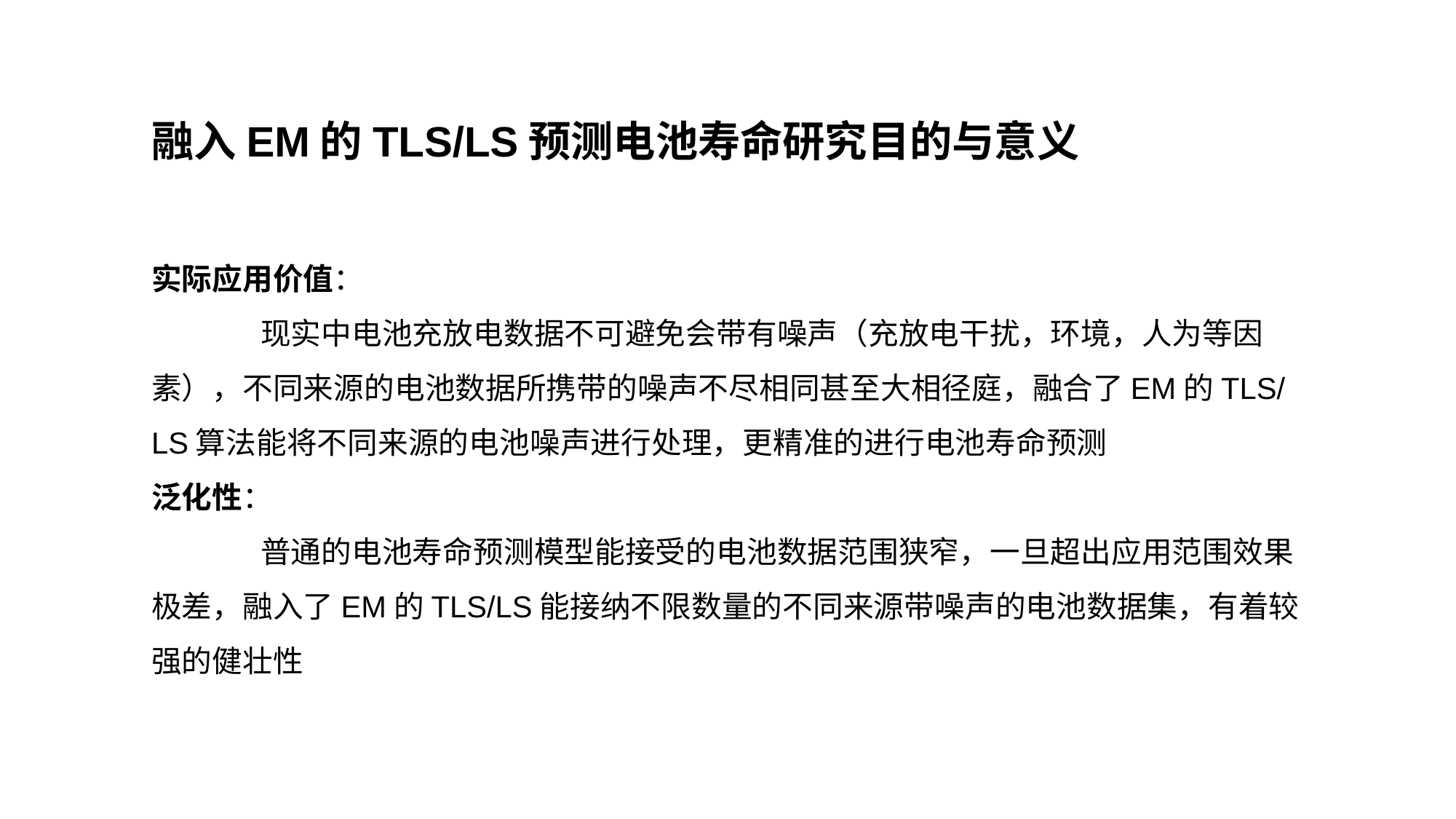

融入EM的TLS/LS预测电池寿命研究目的与意义

实际应用价值：
	现实中电池充放电数据不可避免会带有噪声（充放电干扰，环境，人为等因素），不同来源的电池数据所携带的噪声不尽相同甚至大相径庭，融合了EM的TLS/LS算法能将不同来源的电池噪声进行处理，更精准的进行电池寿命预测
泛化性：
	普通的电池寿命预测模型能接受的电池数据范围狭窄，一旦超出应用范围效果极差，融入了EM的TLS/LS能接纳不限数量的不同来源带噪声的电池数据集，有着较强的健壮性